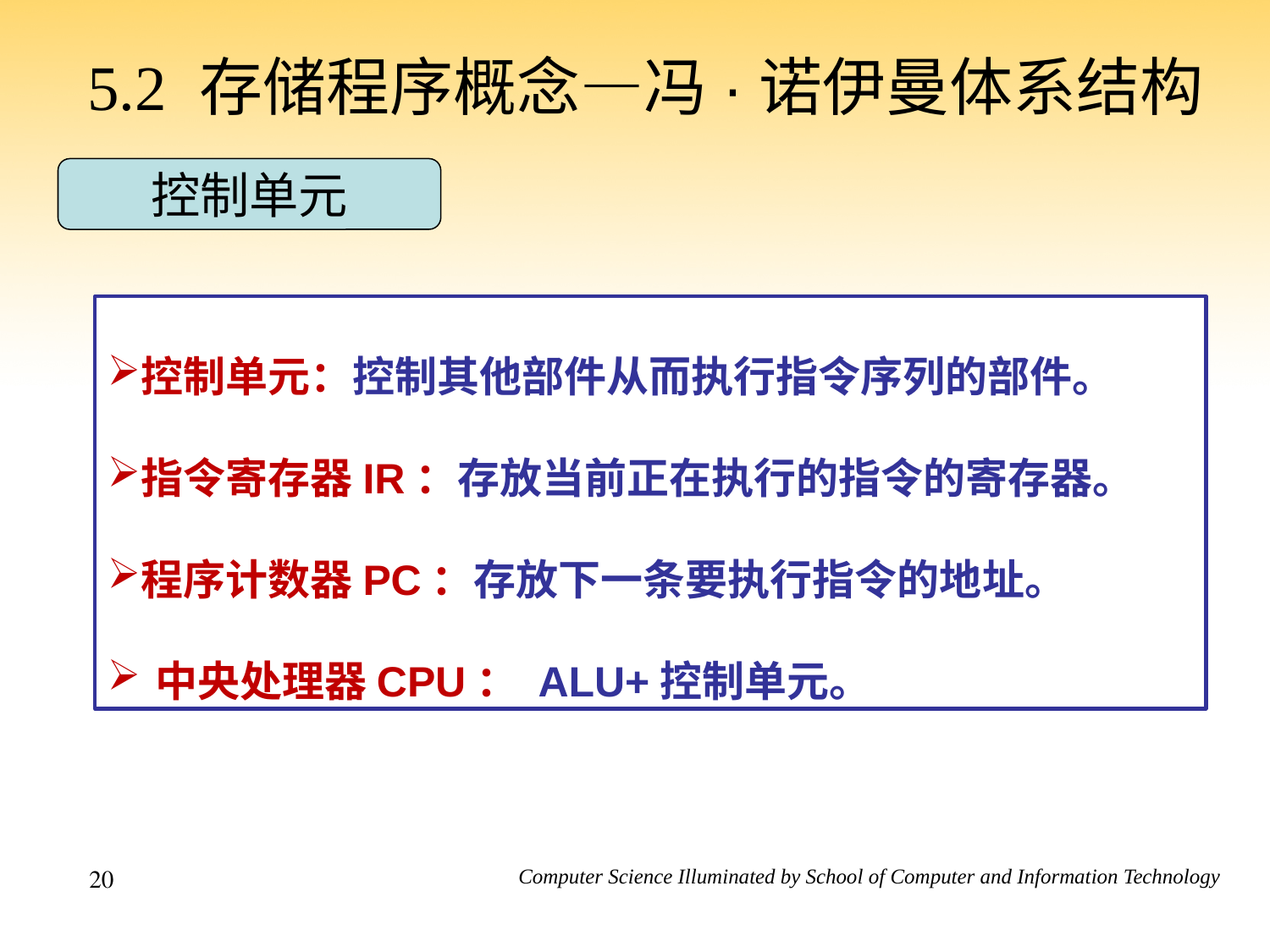

# 5.2 存储程序概念—冯·诺伊曼体系结构
控制单元
控制单元：控制其他部件从而执行指令序列的部件。
指令寄存器IR：存放当前正在执行的指令的寄存器。
程序计数器PC：存放下一条要执行指令的地址。
中央处理器CPU： ALU+控制单元。
20